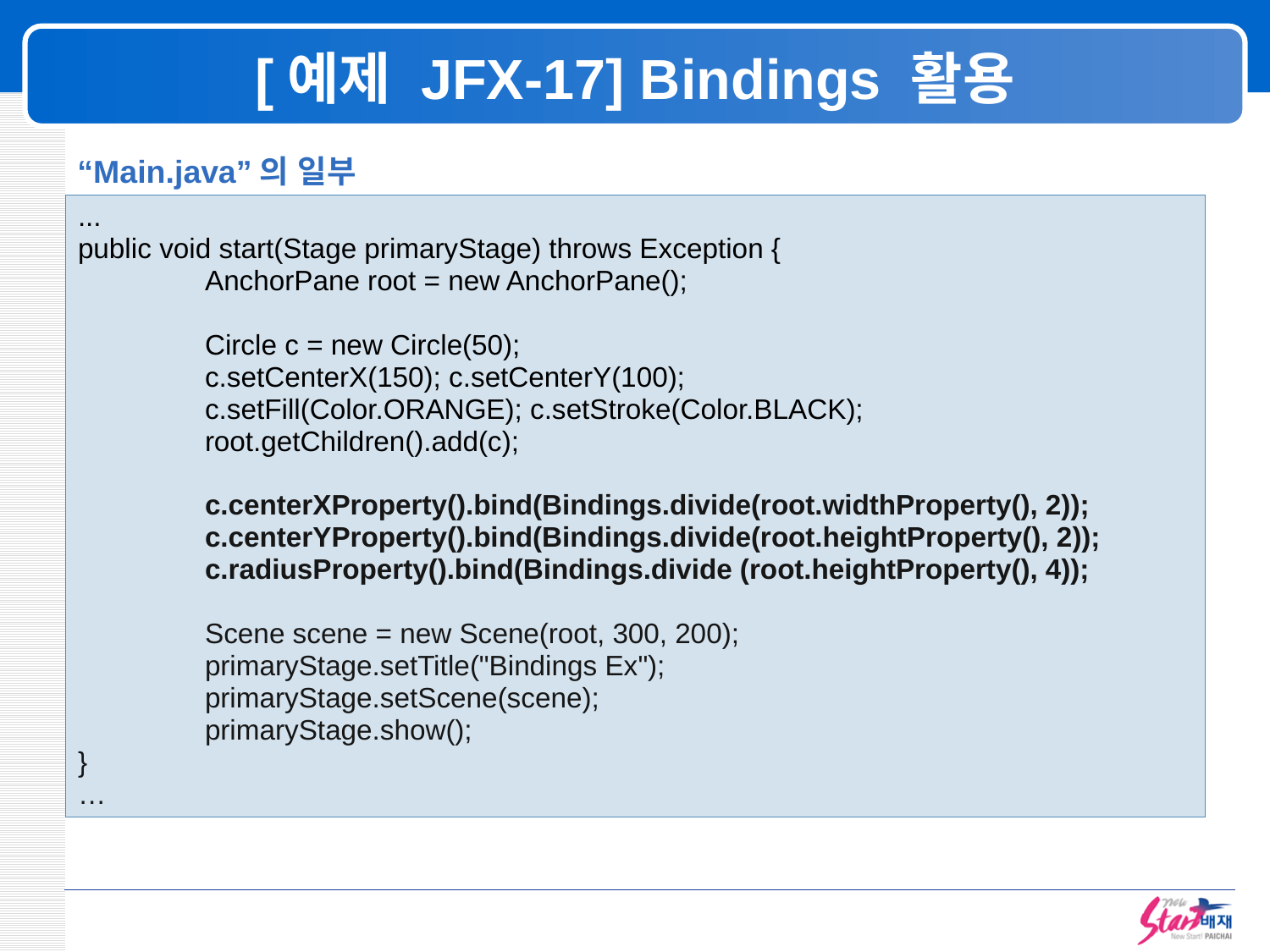

# [예제 JFX-17] Bindings 활용
“Main.java”의 일부
...
public void start(Stage primaryStage) throws Exception {
	AnchorPane root = new AnchorPane();

	Circle c = new Circle(50);
	c.setCenterX(150); c.setCenterY(100);
	c.setFill(Color.ORANGE); c.setStroke(Color.BLACK);
	root.getChildren().add(c);

	c.centerXProperty().bind(Bindings.divide(root.widthProperty(), 2));
	c.centerYProperty().bind(Bindings.divide(root.heightProperty(), 2));
	c.radiusProperty().bind(Bindings.divide (root.heightProperty(), 4));

	Scene scene = new Scene(root, 300, 200);
	primaryStage.setTitle("Bindings Ex");
	primaryStage.setScene(scene);
	primaryStage.show();
}
…